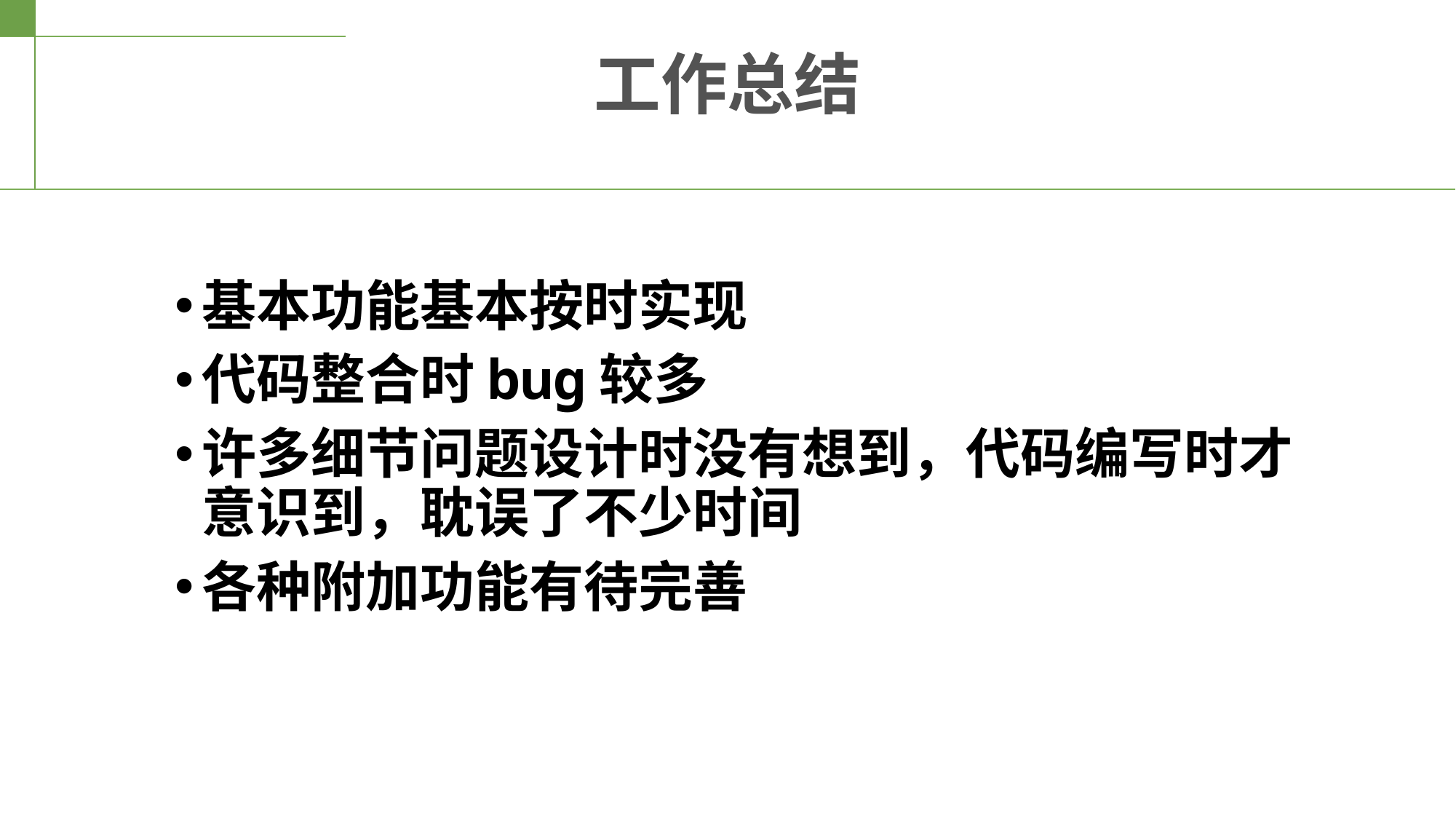

工作总结
基本功能基本按时实现
代码整合时bug较多
许多细节问题设计时没有想到，代码编写时才意识到，耽误了不少时间
各种附加功能有待完善